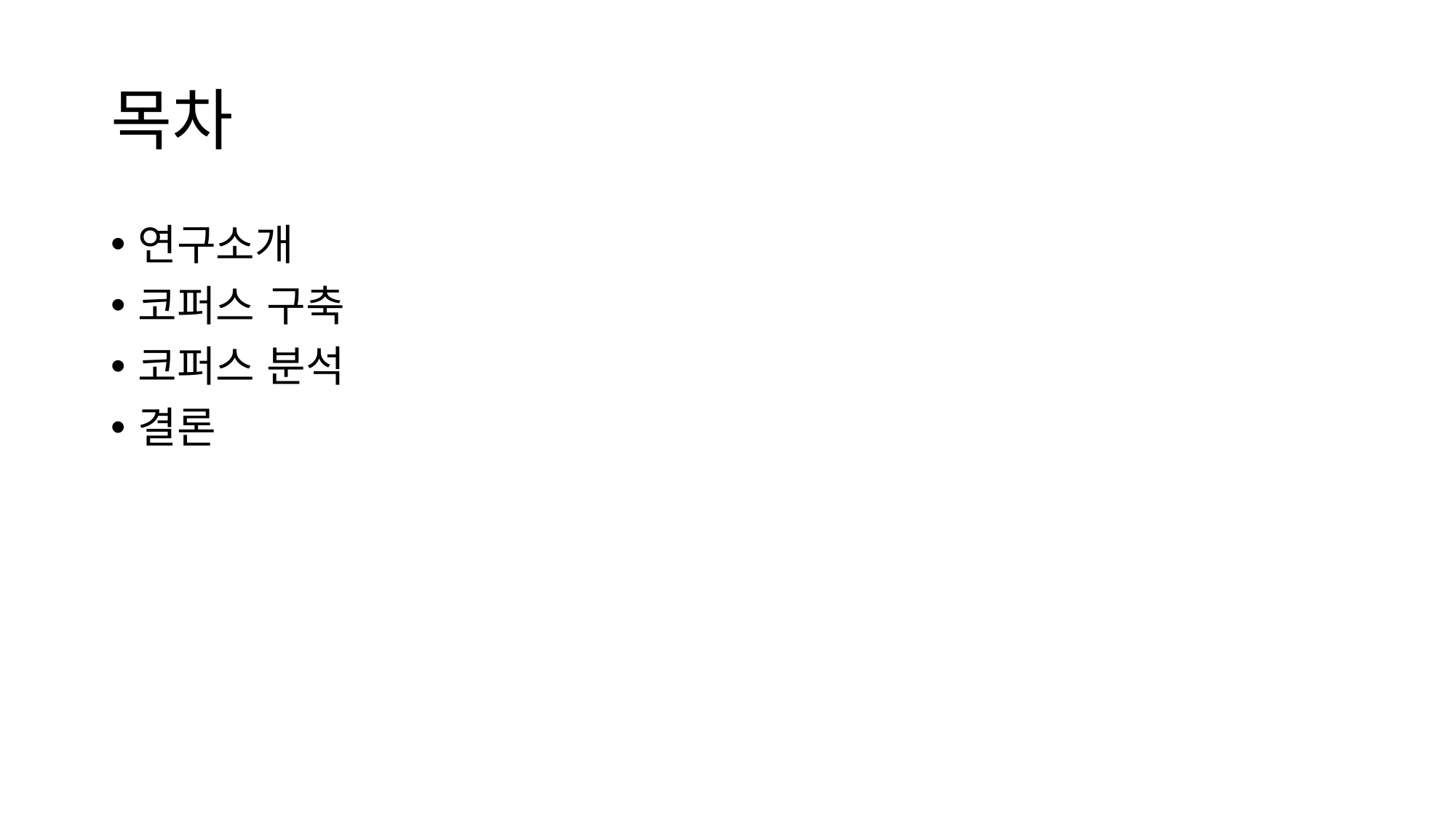

# 목차
연구소개
코퍼스 구축
코퍼스 분석
결론